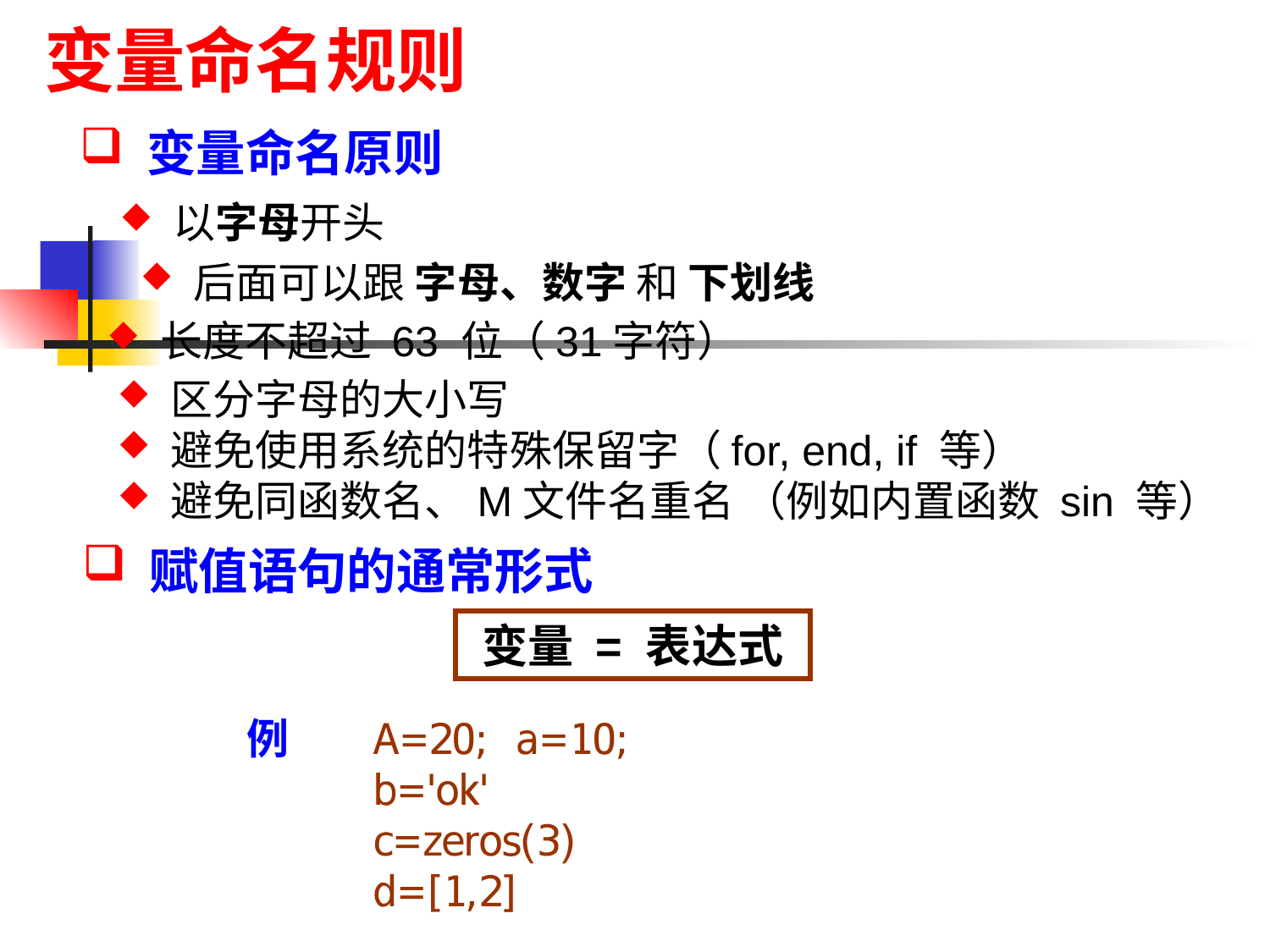

变量命名规则
 变量命名原则
 以字母开头
 后面可以跟 字母、数字 和 下划线
 长度不超过 63 位（31字符）
 区分字母的大小写
 避免使用系统的特殊保留字（for, end, if 等）
 避免同函数名、M文件名重名 （例如内置函数 sin 等）
 赋值语句的通常形式
变量 = 表达式
例	A=20;  a=10;
	b='ok'
	c=zeros(3)
	d=[1,2]
8